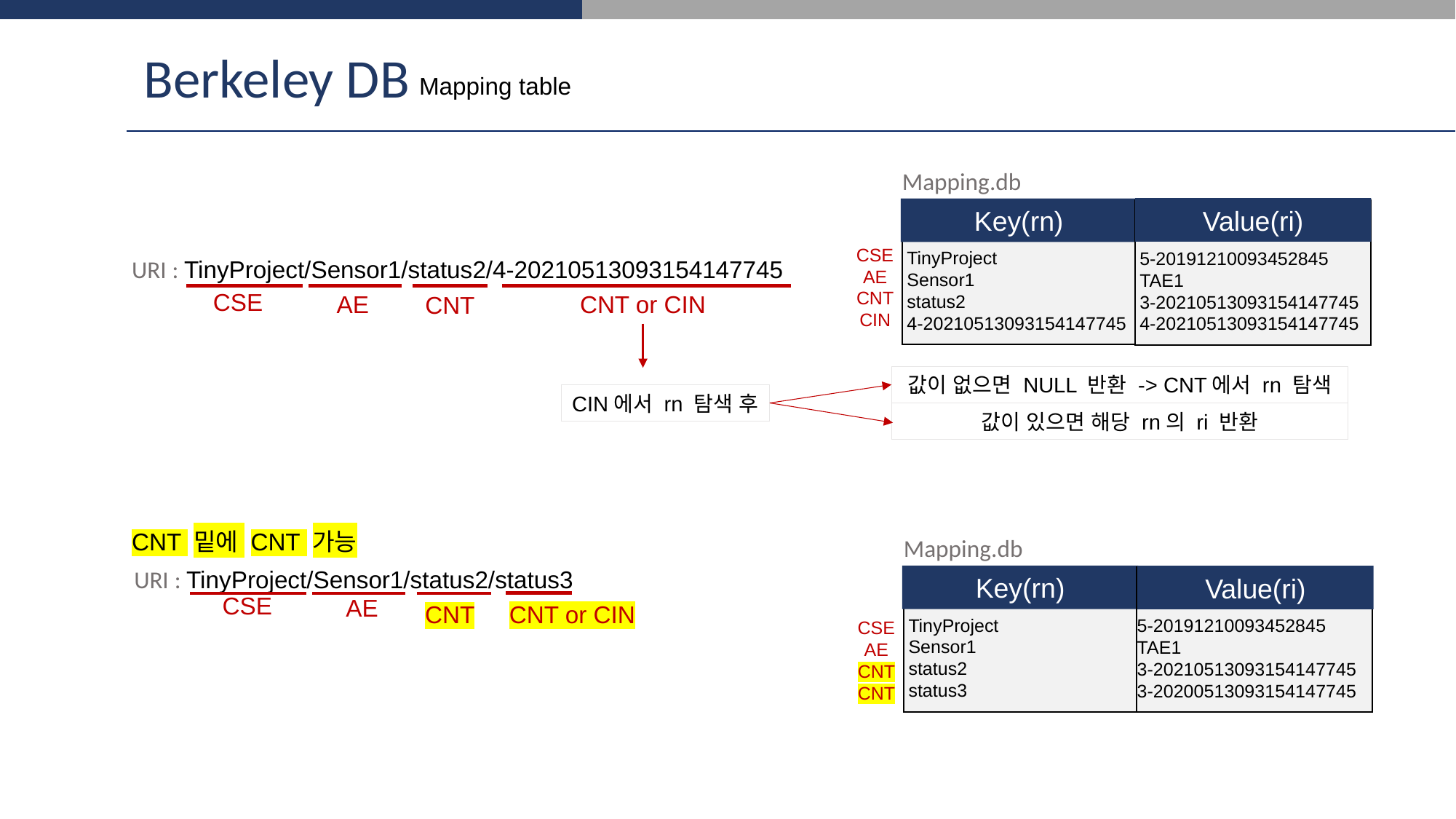

Berkeley DB
Mapping table
Mapping.db
Value(ri)
Key(rn)

CSE
AE
CNT
CIN
TinyProject
Sensor1
status2
4-20210513093154147745
5-20191210093452845
TAE1
3-20210513093154147745
4-20210513093154147745
URI : TinyProject/Sensor1/status2/4-20210513093154147745
CSE
AE
CNT or CIN
CNT
값이 없으면 NULL 반환 -> CNT에서 rn 탐색
CIN에서 rn 탐색 후
값이 있으면 해당 rn의 ri 반환
CNT 밑에 CNT 가능
Mapping.db
URI : TinyProject/Sensor1/status2/status3
Key(rn)
Value(ri)

CSE
AE
CNT or CIN
CNT
TinyProject
Sensor1
status2
status3
5-20191210093452845
TAE1
3-20210513093154147745
3-20200513093154147745
CSE
AE
CNT
CNT